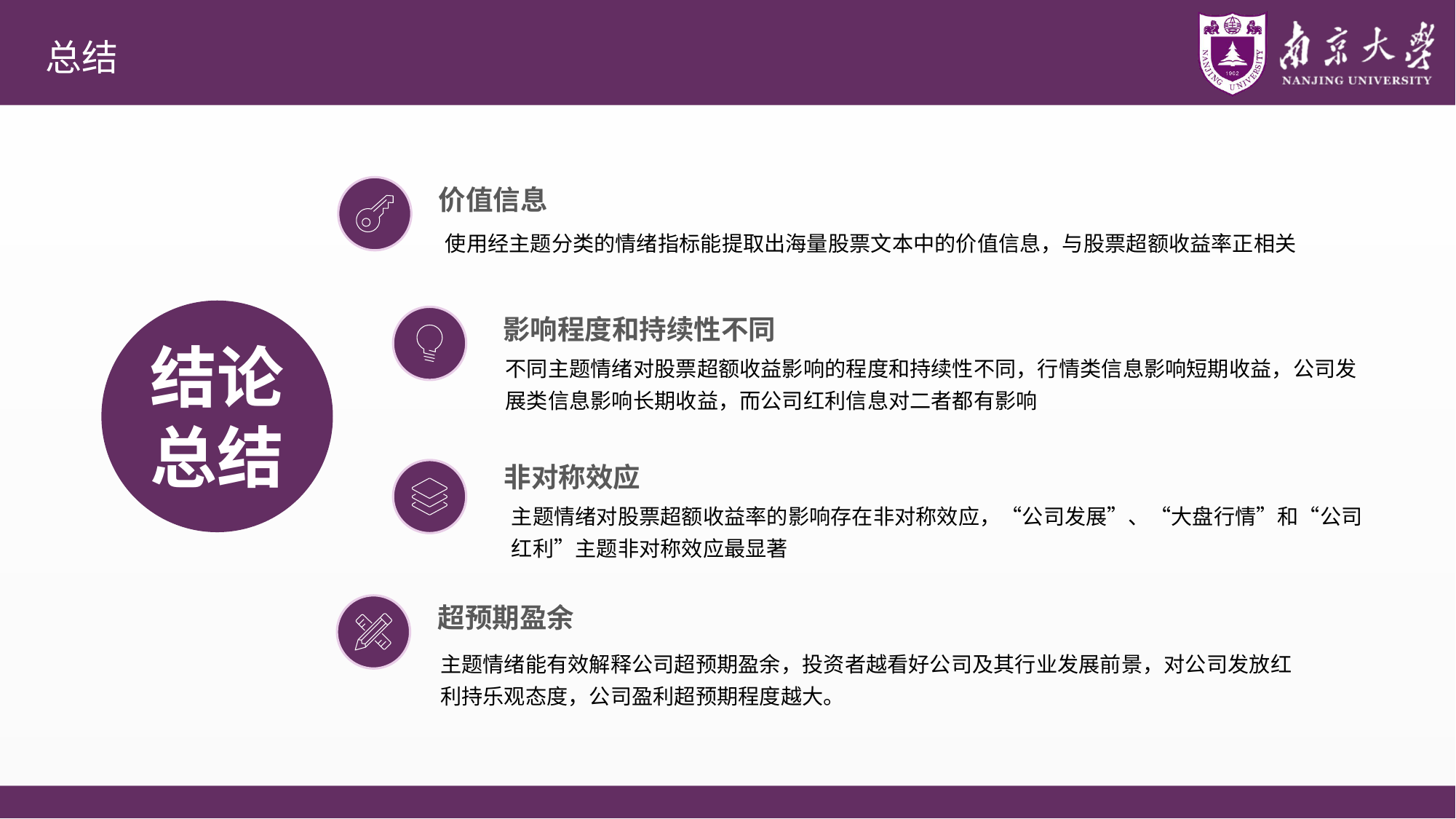

# 总结

价值信息
使用经主题分类的情绪指标能提取出海量股票文本中的价值信息，与股票超额收益率正相关

结论总结

影响程度和持续性不同
不同主题情绪对股票超额收益影响的程度和持续性不同，行情类信息影响短期收益，公司发展类信息影响长期收益，而公司红利信息对二者都有影响
非对称效应

主题情绪对股票超额收益率的影响存在非对称效应，“公司发展”、“大盘行情”和“公司红利”主题非对称效应最显著

超预期盈余
主题情绪能有效解释公司超预期盈余，投资者越看好公司及其行业发展前景，对公司发放红利持乐观态度，公司盈利超预期程度越大。